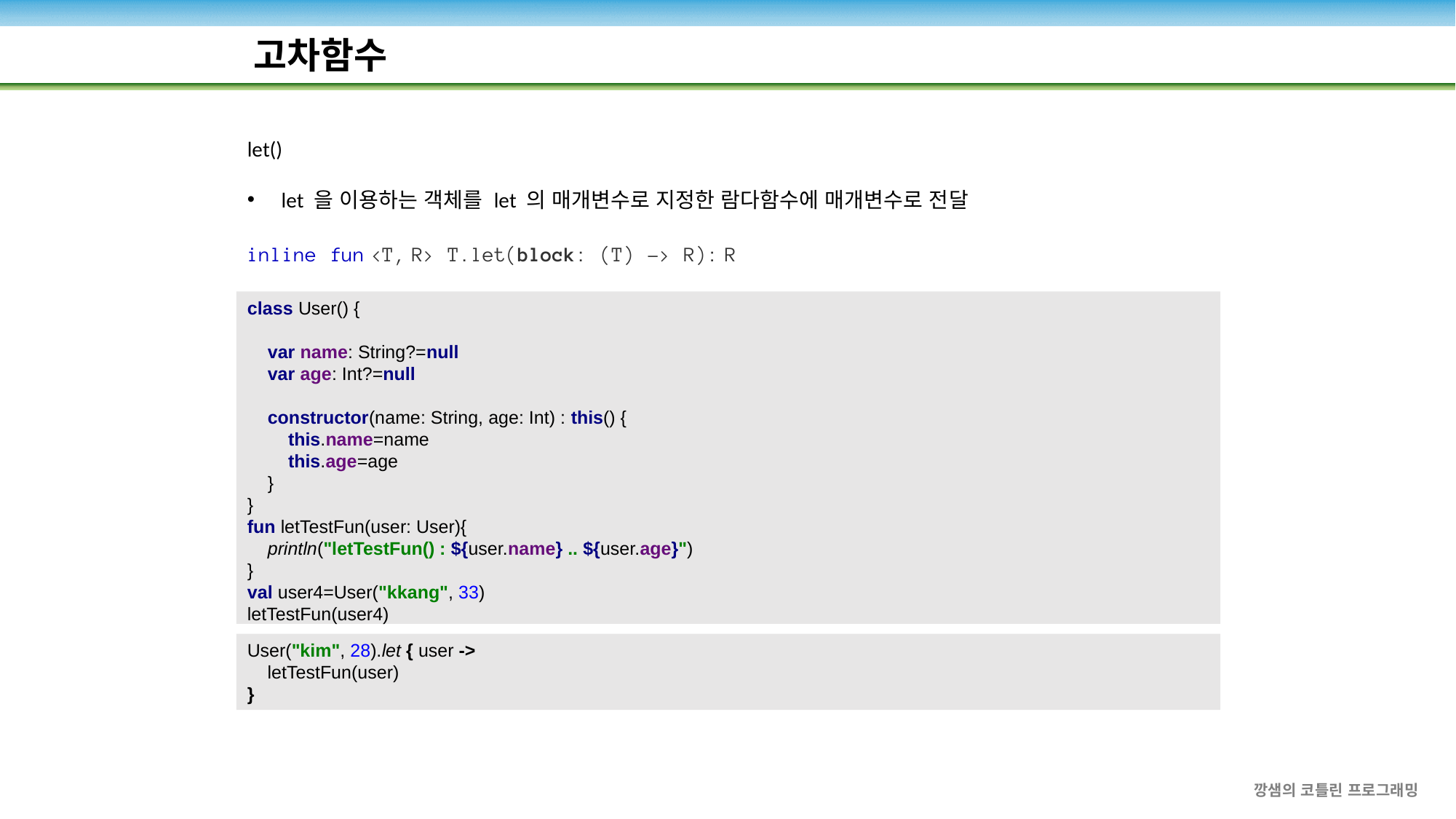

고차함수
let()

let 을 이용하는 객체를 let 의 매개변수로 지정한 람다함수에 매개변수로 전달
inline fun <T, R> T.let(block: (T) -> R): R

class User() {
    var name: String?=null
    var age: Int?=null
    constructor(name: String, age: Int) : this() {
        this.name=name
        this.age=age
    }
}
fun letTestFun(user: User){
    println("letTestFun() : ${user.name} .. ${user.age}")
}
val user4=User("kkang", 33)
letTestFun(user4)
User("kim", 28).let { user ->
    letTestFun(user)
}